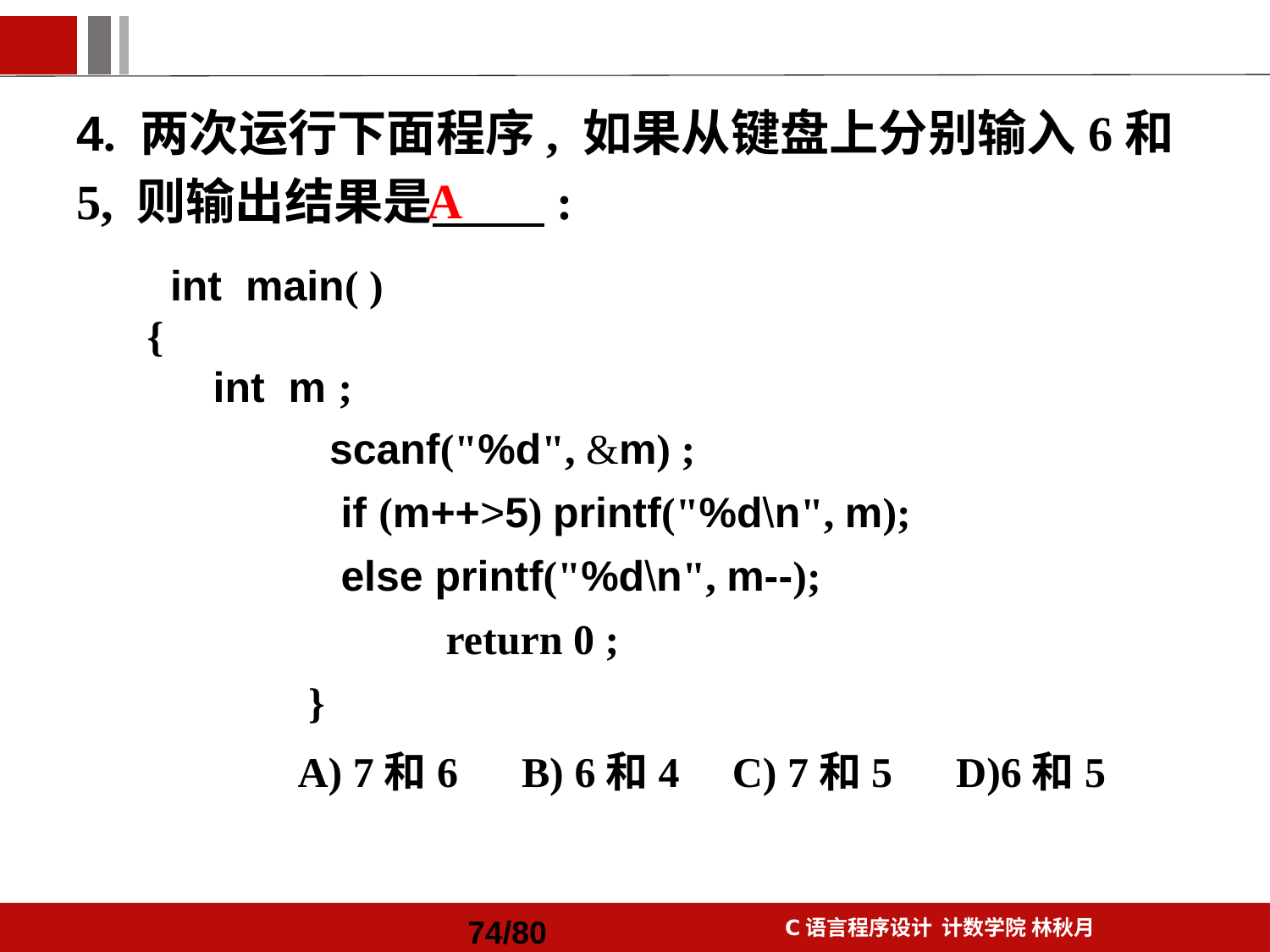

# 4. 两次运行下面程序, 如果从键盘上分别输入6和5, 则输出结果是          :
A
          int  main( )
         {
 int  m ;
            scanf("%d", &m) ;
　         if (m++>5) printf("%d\n", m);
　         else printf("%d\n", m--);
		     return 0 ;
          }
         A) 7和6      B) 6和4     C) 7和5      D)6和5